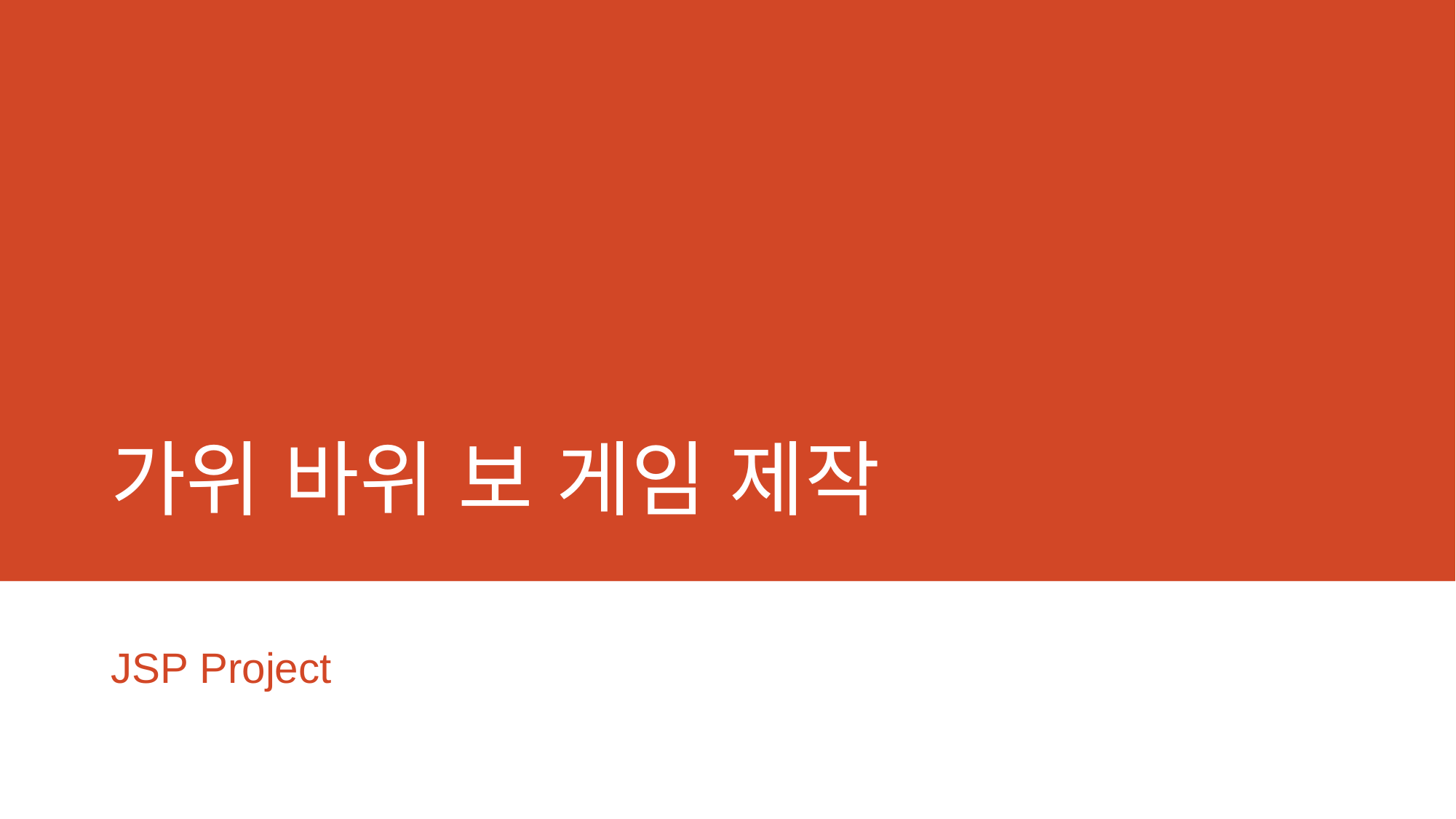

# 가위 바위 보 게임 제작
JSP Project